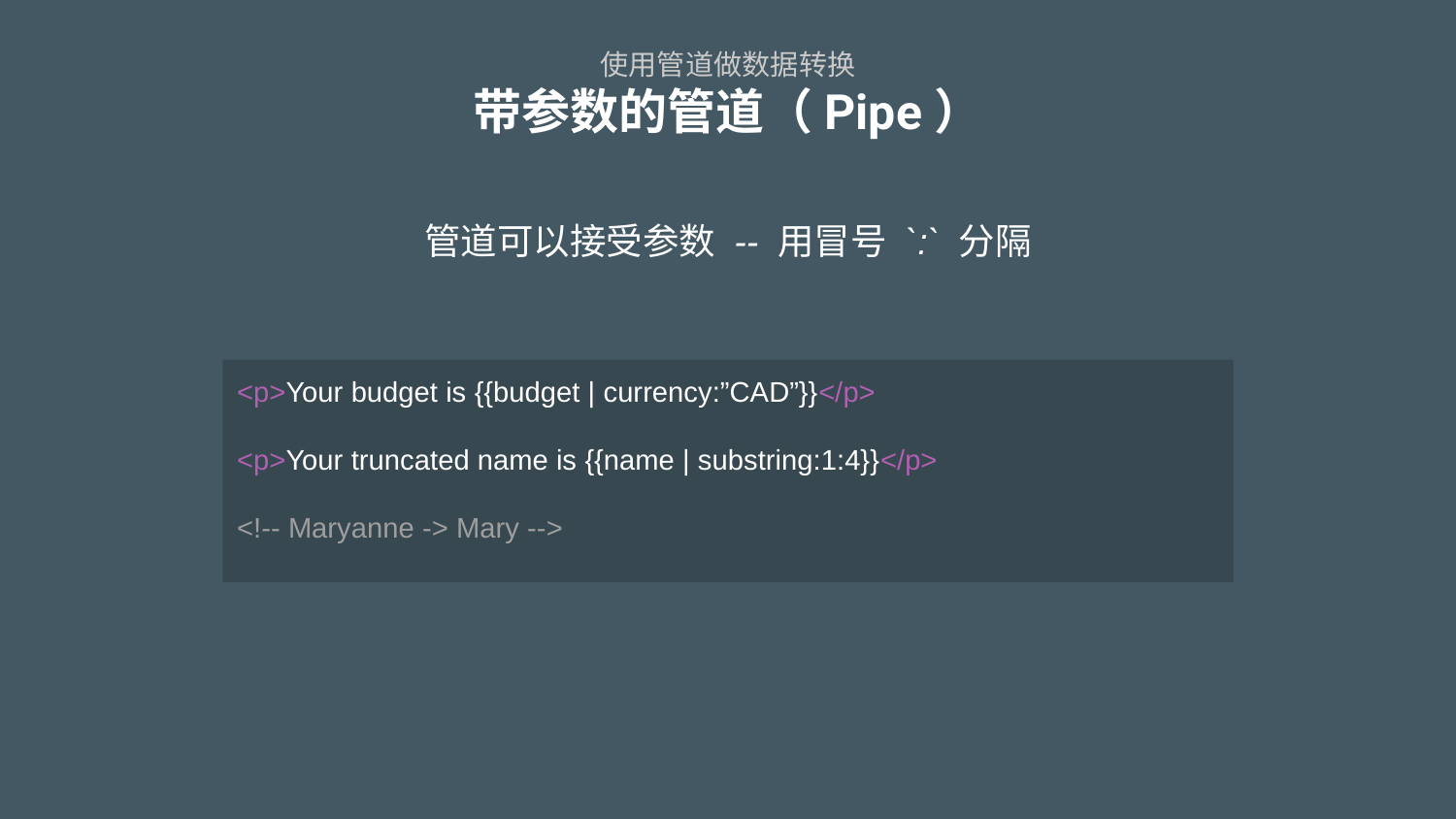

# 使用管道做数据转换 带参数的管道（Pipe）
管道可以接受参数 -- 用冒号 `:` 分隔
<p>Your budget is {{budget | currency:”CAD”}}</p>
<p>Your truncated name is {{name | substring:1:4}}</p>
<!-- Maryanne -> Mary -->